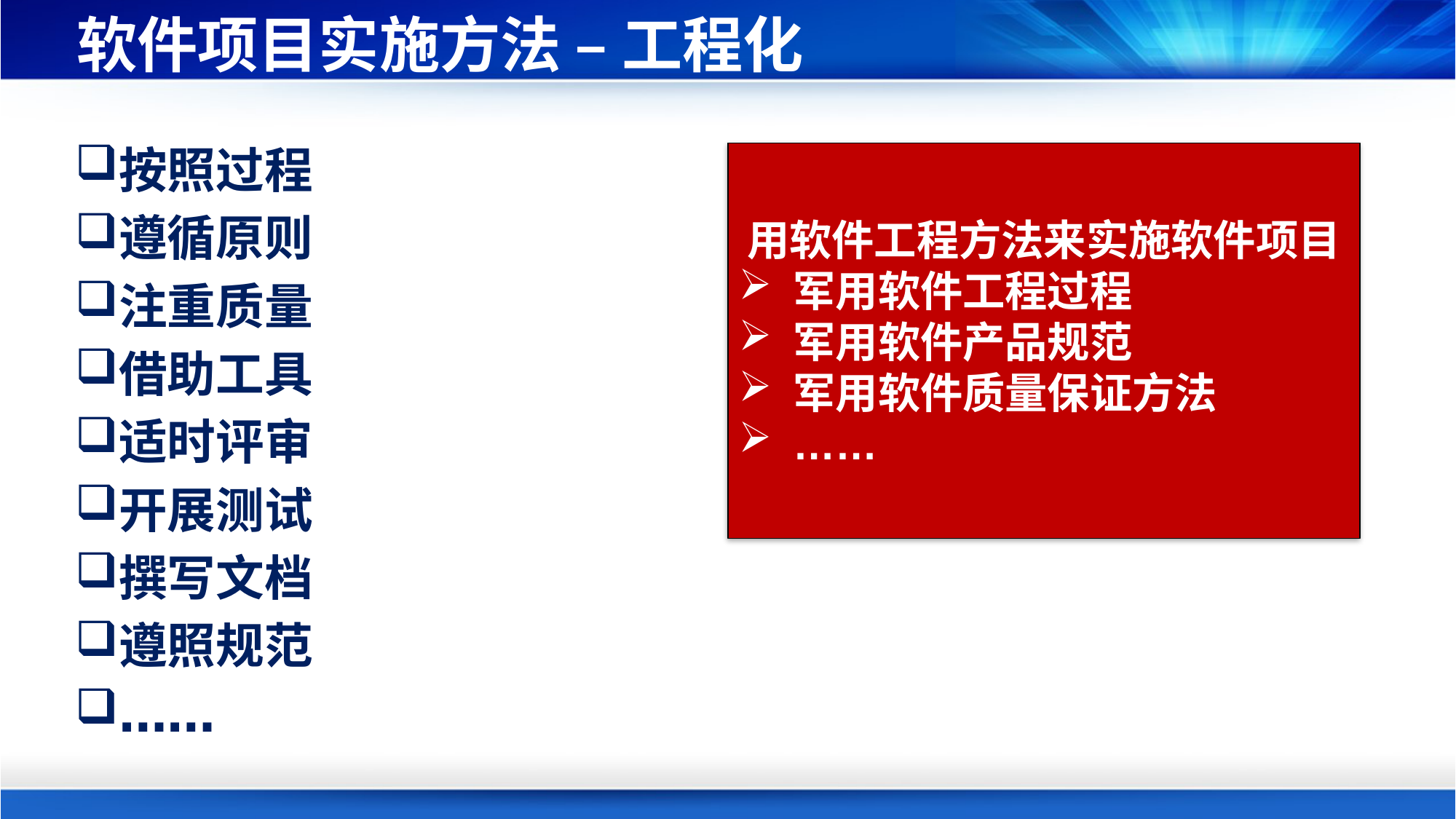

# 软件项目实施方法 – 工程化
按照过程
遵循原则
注重质量
借助工具
适时评审
开展测试
撰写文档
遵照规范
……
用软件工程方法来实施软件项目
军用软件工程过程
军用软件产品规范
军用软件质量保证方法
……